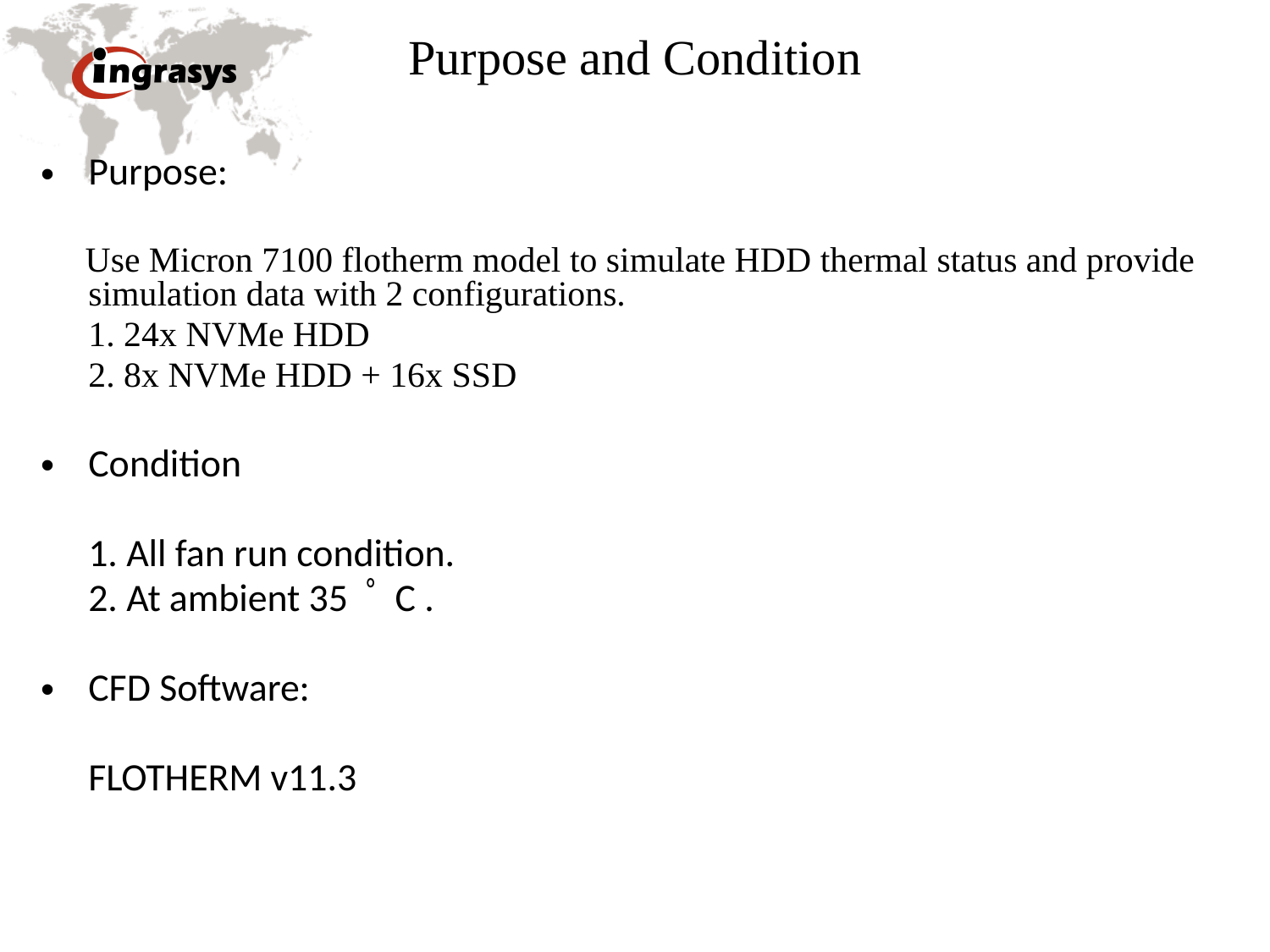

Purpose and Condition
Purpose:

     Use Micron 7100 flotherm model to simulate HDD thermal status and provide simulation data with 2 configurations.
	1. 24x NVMe HDD
	2. 8x NVMe HDD + 16x SSD

Condition

	1. All fan run condition.
	2. At ambient 35 ﾟC .

CFD Software:

	FLOTHERM v11.3